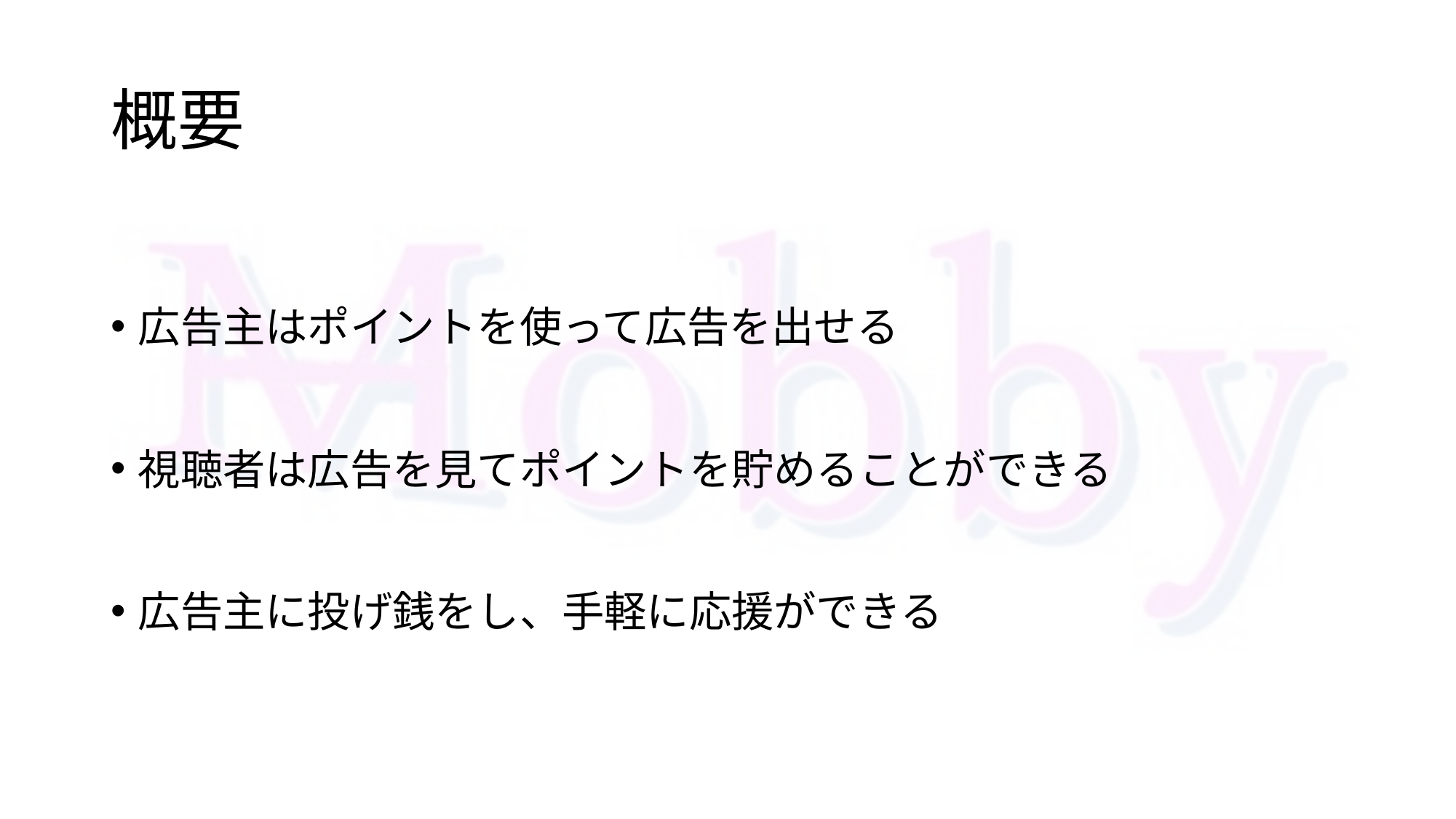

# 概要
広告主はポイントを使って広告を出せる
視聴者は広告を見てポイントを貯めることができる
広告主に投げ銭をし、手軽に応援ができる